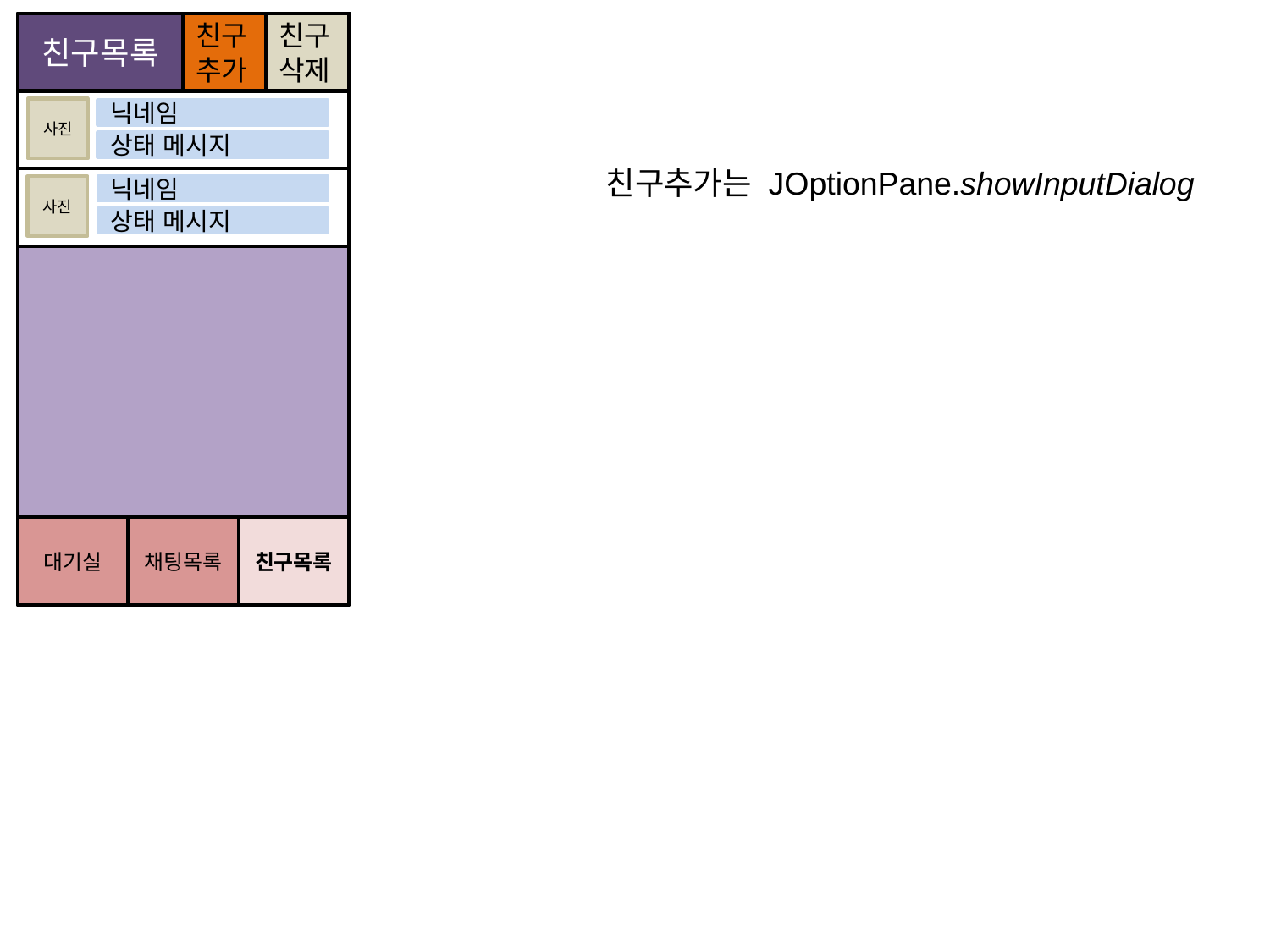

친구목록

친구추가
친구삭제

사진
닉네임
상태 메시지
친구추가는 JOptionPane.showInputDialog

사진
닉네임
상태 메시지
채팅목록
대기실
친구목록